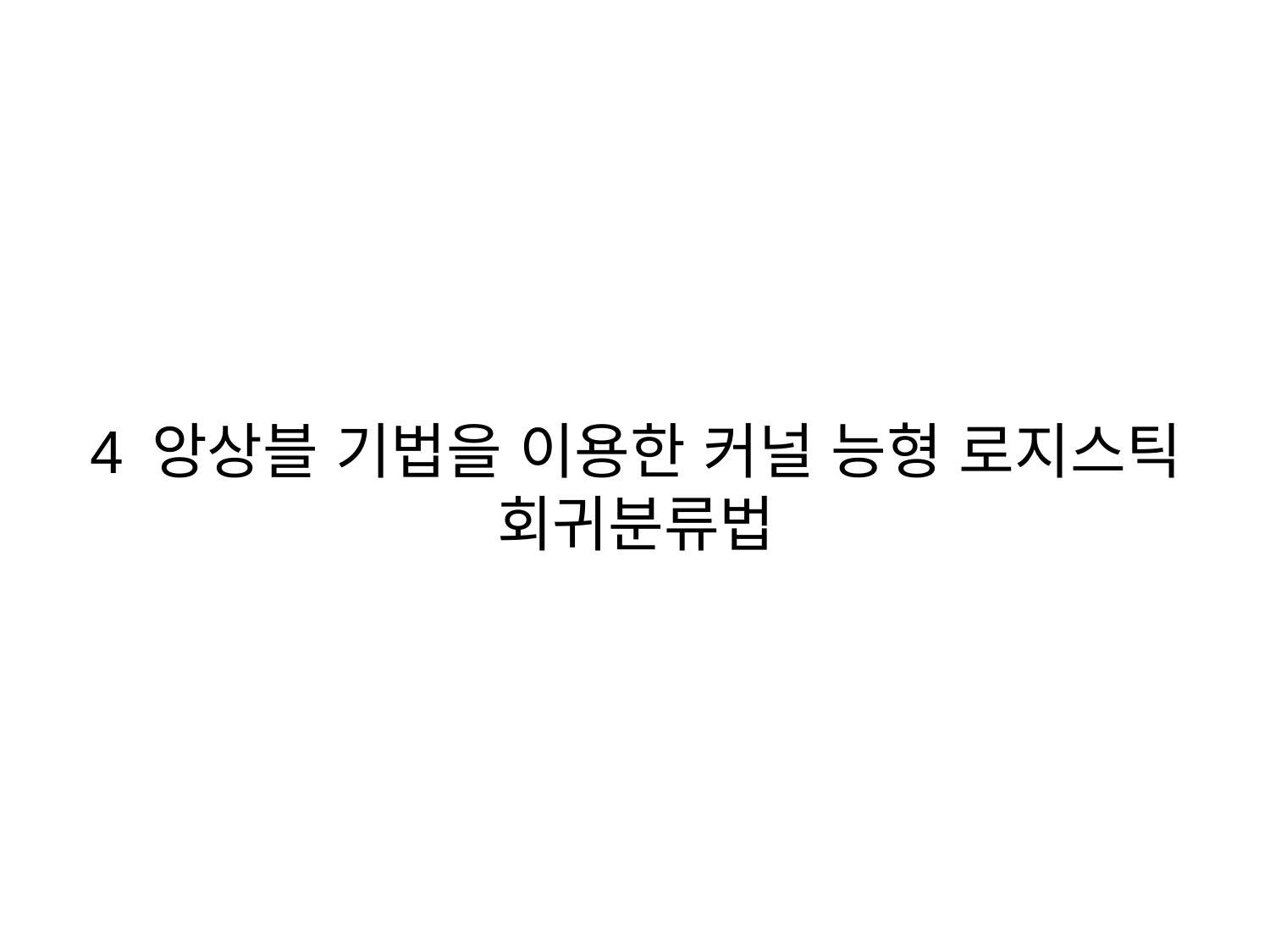

# 4 앙상블 기법을 이용한 커널 능형 로지스틱 회귀분류법